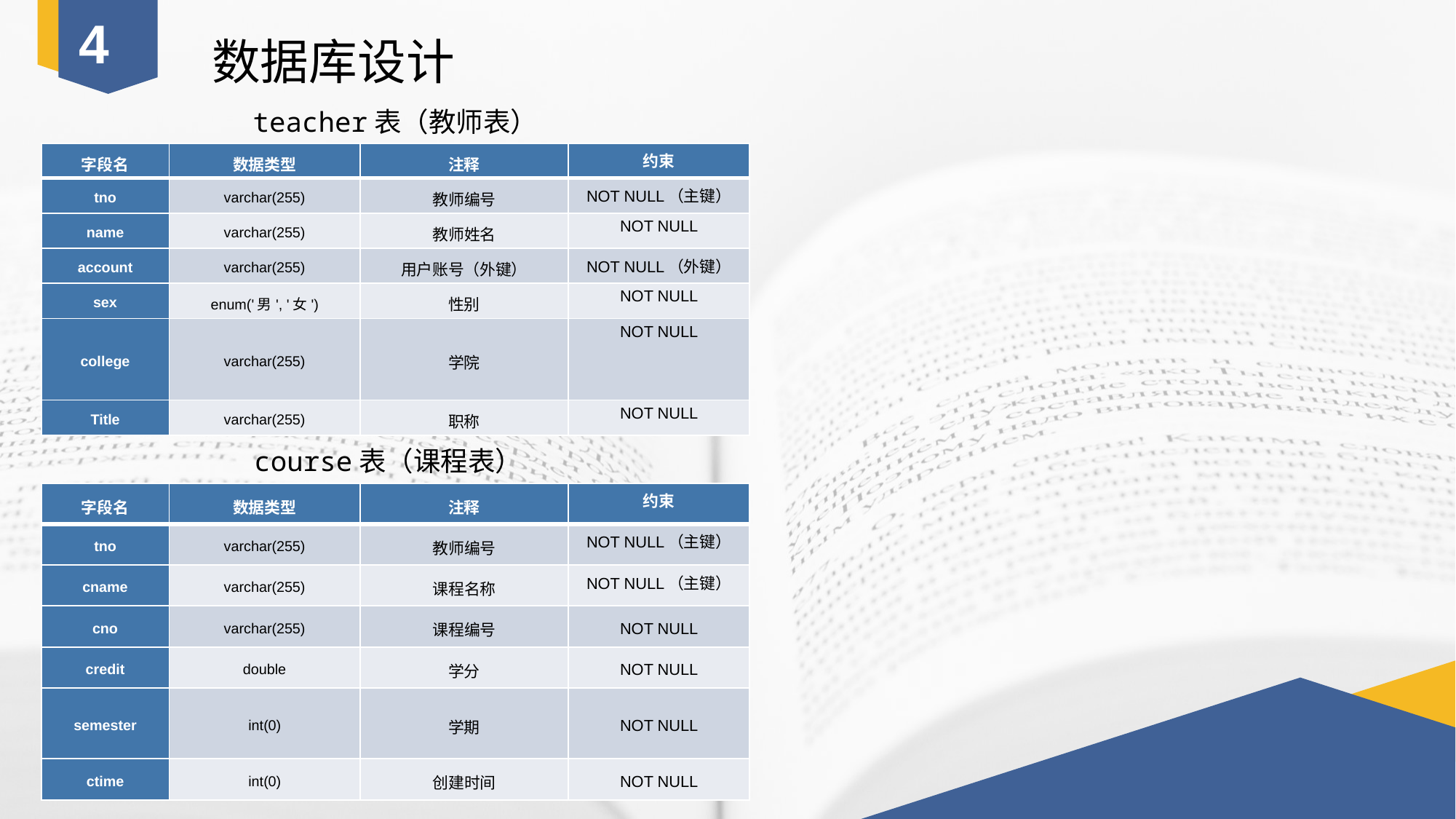

4
数据库设计
teacher表（教师表）
| 字段名 | 数据类型 | 注释 | 约束 |
| --- | --- | --- | --- |
| tno | varchar(255) | 教师编号 | NOT NULL（主键） |
| name | varchar(255) | 教师姓名 | NOT NULL |
| account | varchar(255) | 用户账号（外键） | NOT NULL（外键） |
| sex | enum('男', '女') | 性别 | NOT NULL |
| college | varchar(255) | 学院 | NOT NULL |
| Title | varchar(255) | 职称 | NOT NULL |
course表（课程表）
| 字段名 | 数据类型 | 注释 | 约束 |
| --- | --- | --- | --- |
| tno | varchar(255) | 教师编号 | NOT NULL（主键） |
| cname | varchar(255) | 课程名称 | NOT NULL（主键） |
| cno | varchar(255) | 课程编号 | NOT NULL |
| credit | double | 学分 | NOT NULL |
| semester | int(0) | 学期 | NOT NULL |
| ctime | int(0) | 创建时间 | NOT NULL |